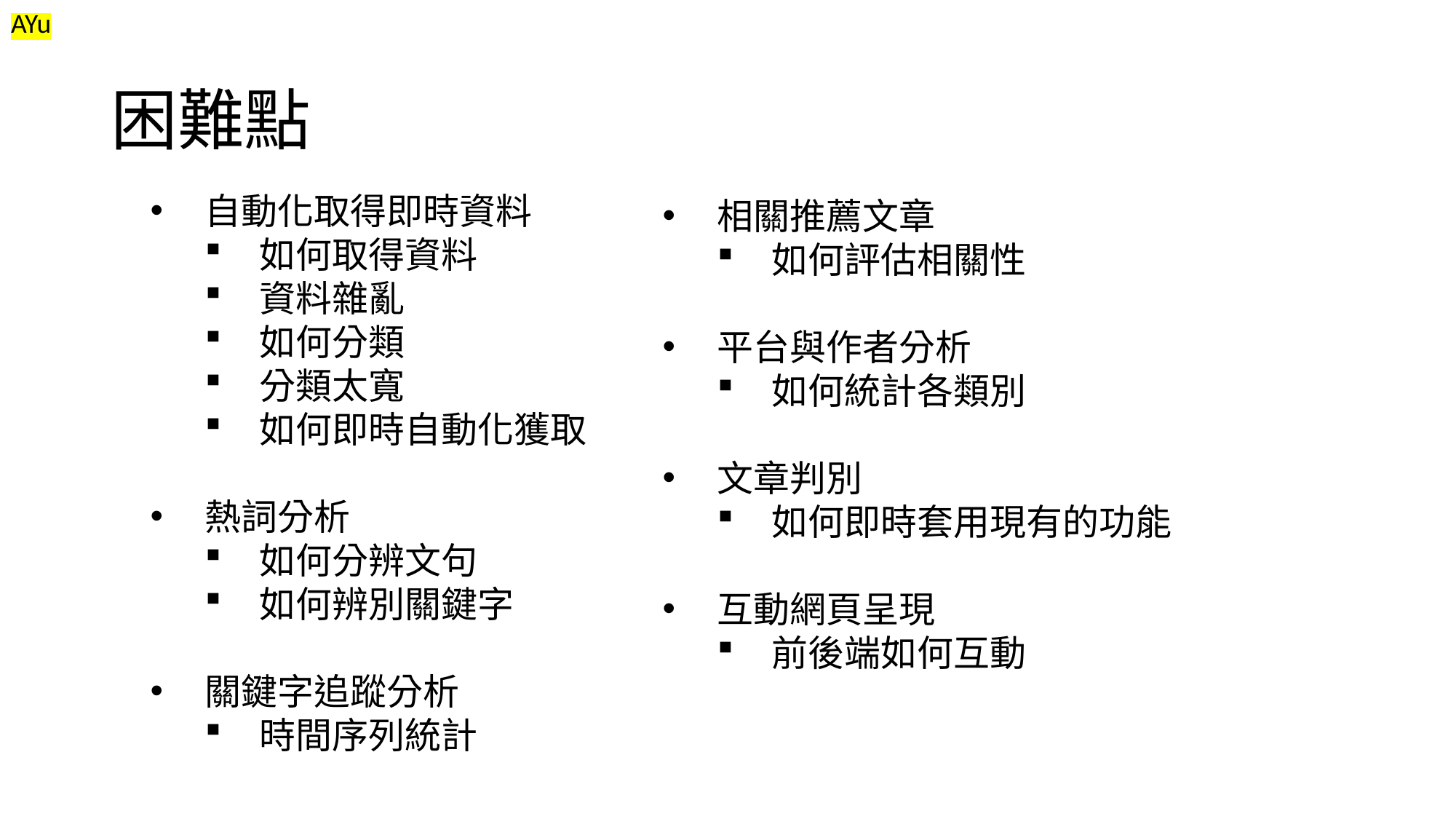

AYu
# 困難點
自動化取得即時資料
如何取得資料
資料雜亂
如何分類
分類太寬
如何即時自動化獲取

熱詞分析
如何分辨文句
如何辨別關鍵字

關鍵字追蹤分析
時間序列統計

相關推薦文章
如何評估相關性

平台與作者分析
如何統計各類別

文章判別
如何即時套用現有的功能

互動網頁呈現
前後端如何互動